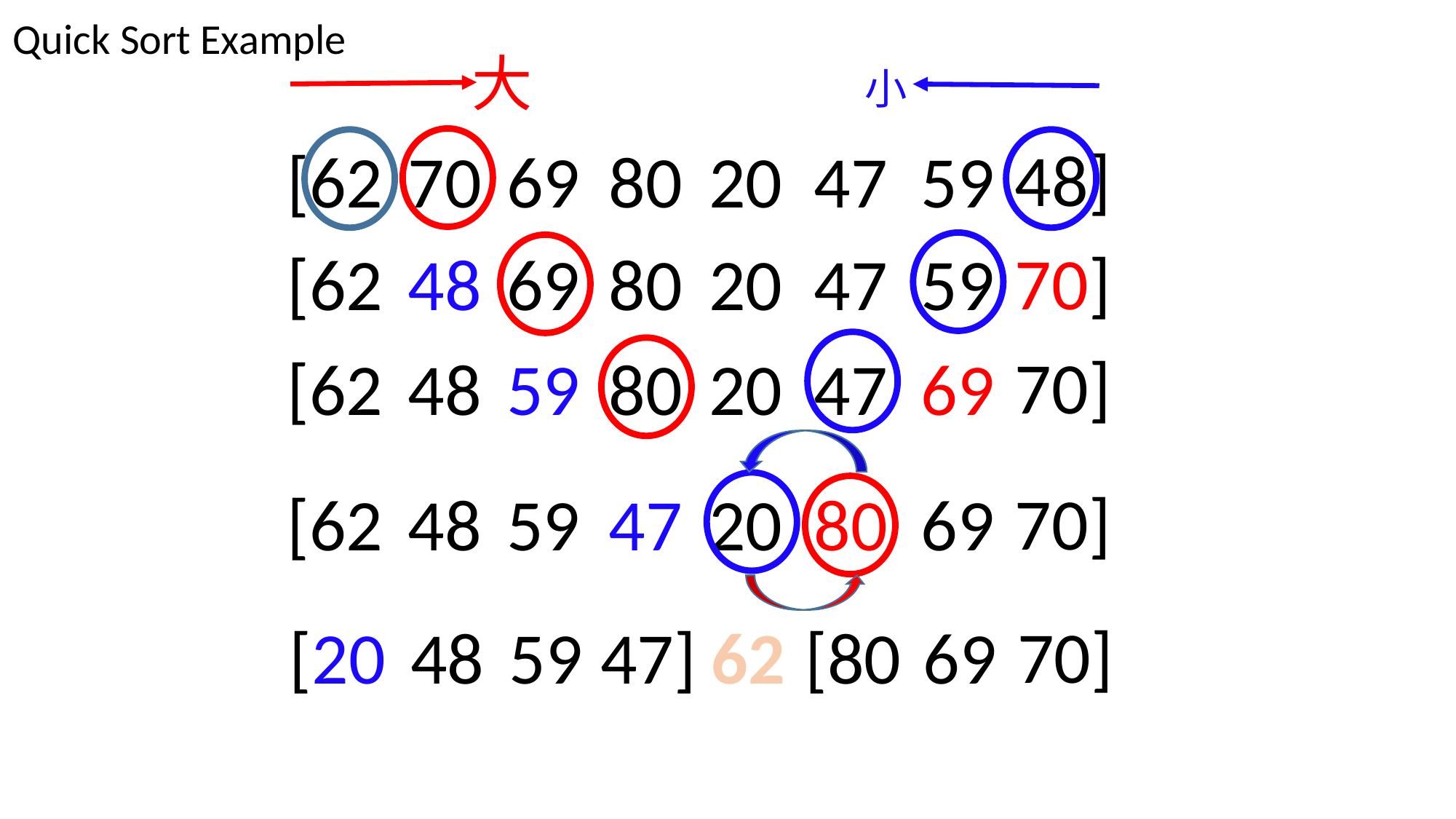

Quick Sort Example
大
小

48]

[62

70
69
20
80
47
59
70]
[62
48
69
20
80
47
59

70]
[62
48
59
20
80
47
69

70]
[62
48
59
20
47
80
69

70]
[20
48
59
62
47]
[80
69